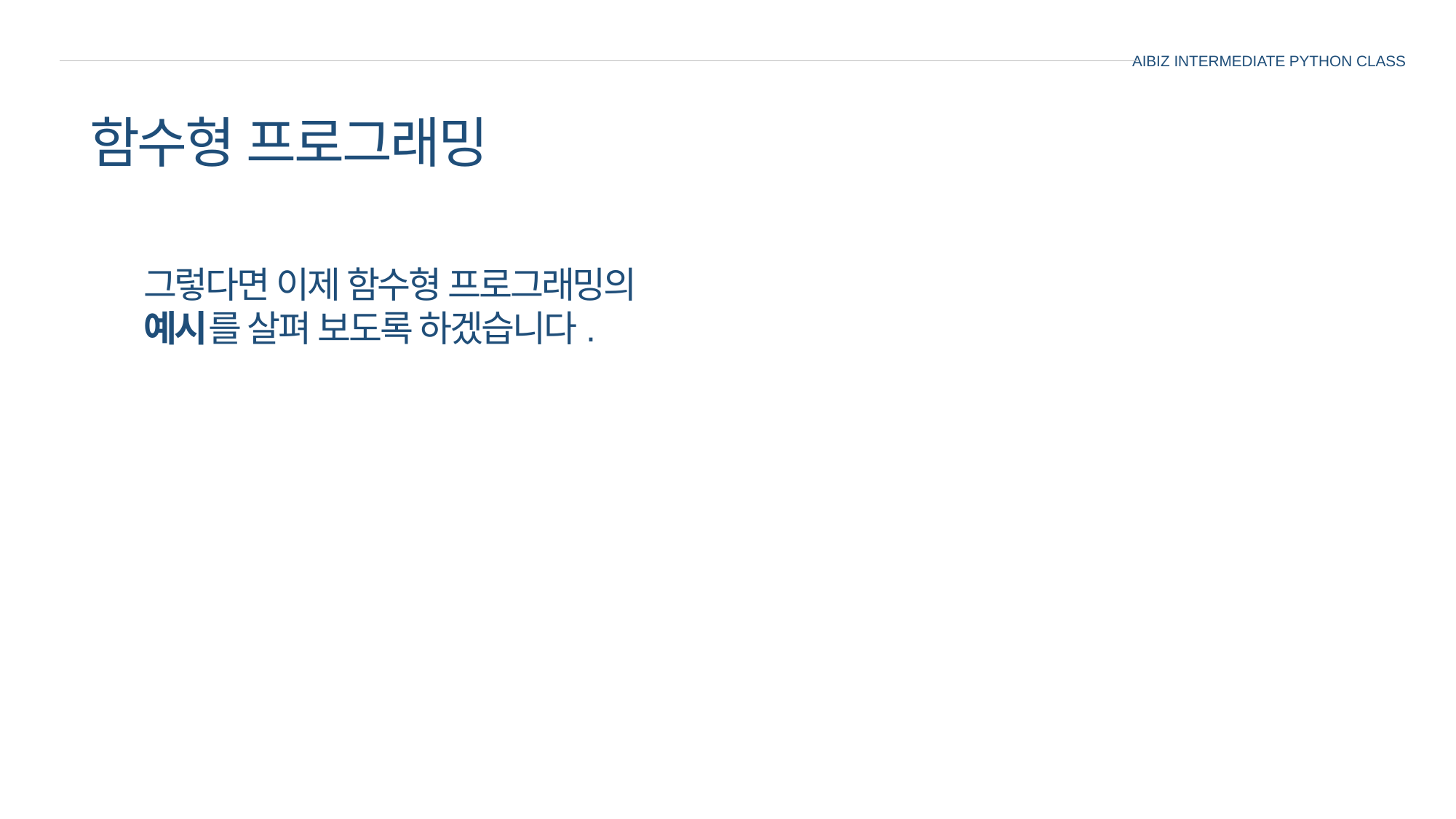

AIBIZ INTERMEDIATE PYTHON CLASS
함수형 프로그래밍
그렇다면 이제 함수형 프로그래밍의
예시를 살펴 보도록 하겠습니다.